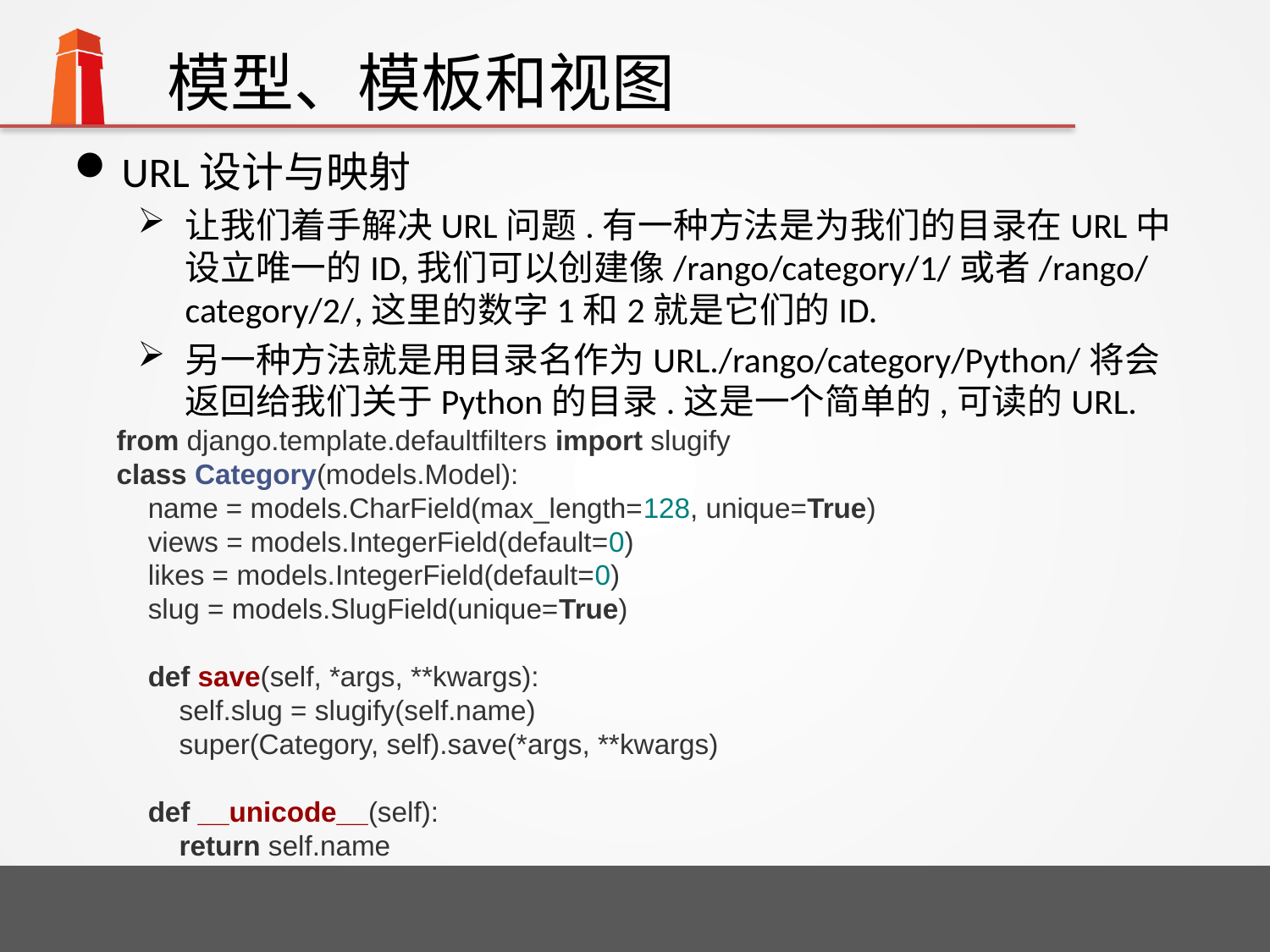

# 模型、模板和视图
URL设计与映射
让我们着手解决URL问题.有一种方法是为我们的目录在URL中设立唯一的ID,我们可以创建像/rango/category/1/或者/rango/category/2/,这里的数字1和2就是它们的ID.
另一种方法就是用目录名作为URL./rango/category/Python/将会返回给我们关于Python的目录.这是一个简单的,可读的URL.

from django.template.defaultfilters import slugify
class Category(models.Model):
    name = models.CharField(max_length=128, unique=True)
    views = models.IntegerField(default=0)
    likes = models.IntegerField(default=0)
    slug = models.SlugField(unique=True)

    def save(self, *args, **kwargs):
        self.slug = slugify(self.name)
        super(Category, self).save(*args, **kwargs)

    def __unicode__(self):
        return self.name